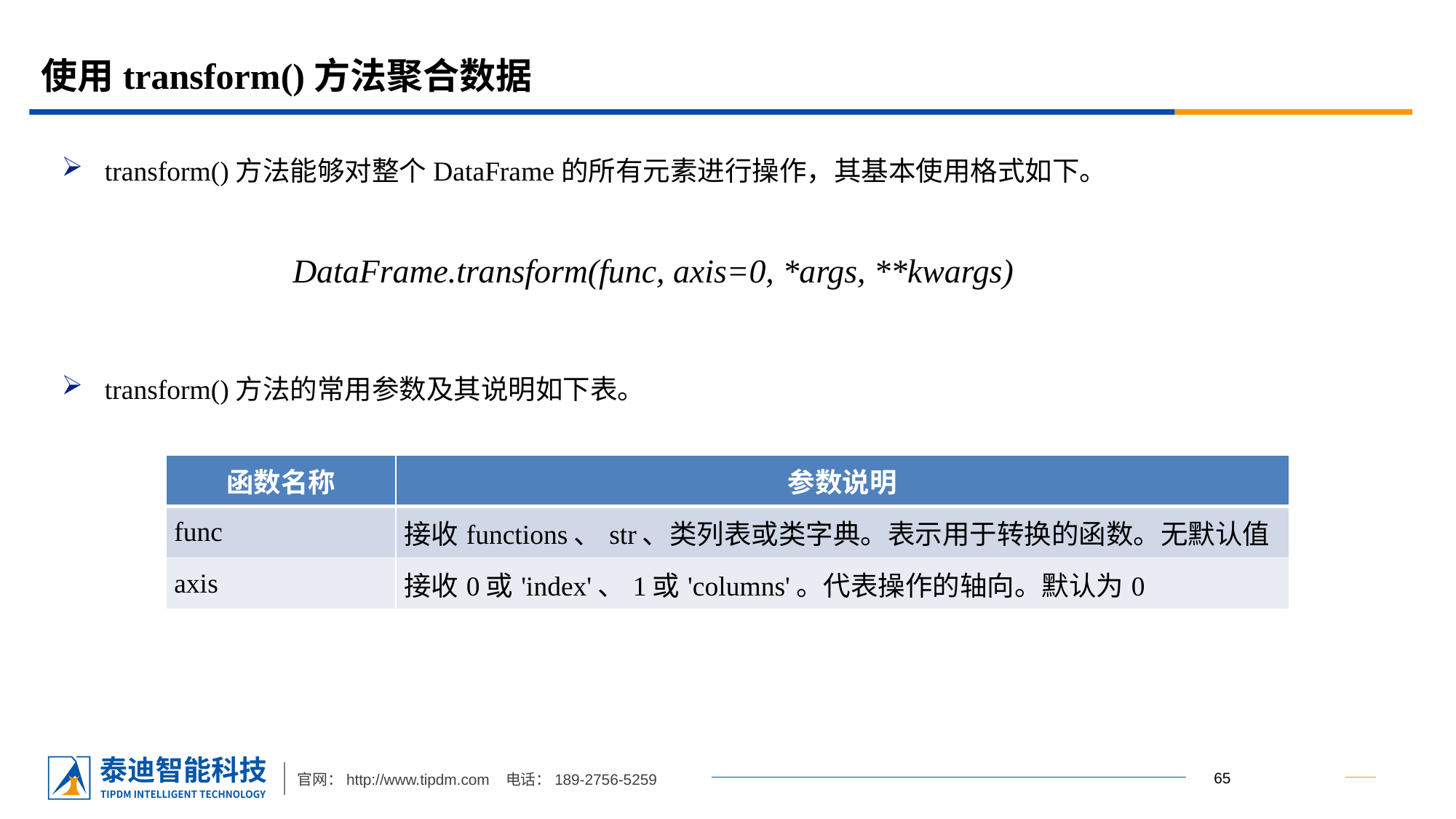

# 使用transform()方法聚合数据
transform()方法能够对整个DataFrame的所有元素进行操作，其基本使用格式如下。

transform()方法的常用参数及其说明如下表。

DataFrame.transform(func, axis=0, *args, **kwargs)
| 函数名称 | 参数说明 |
| --- | --- |
| func | 接收functions、str、类列表或类字典。表示用于转换的函数。无默认值 |
| axis | 接收0或'index'、1或'columns'。代表操作的轴向。默认为0 |